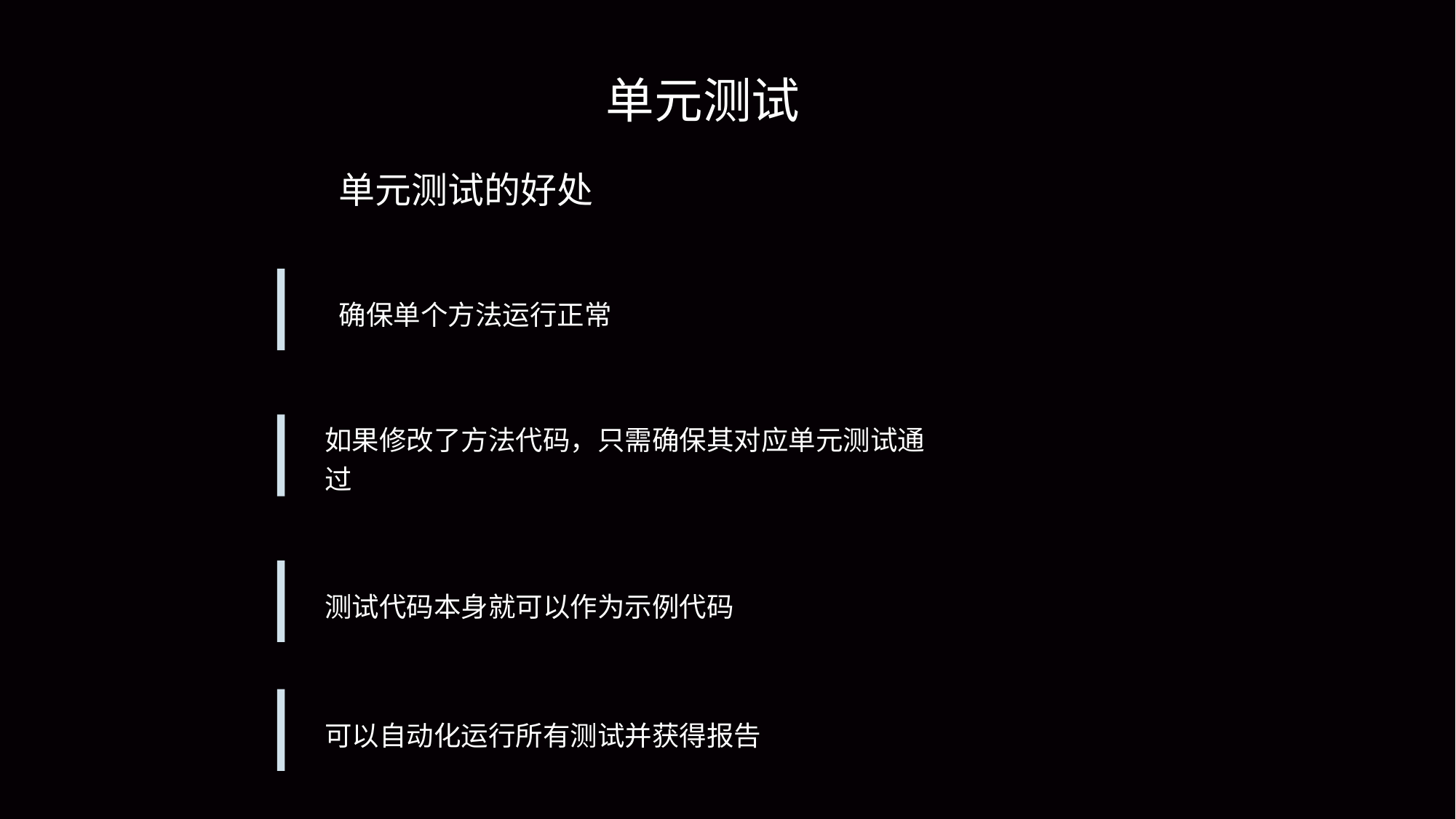

单元测试
单元测试的好处

确保单个方法运行正常
如果修改了方法代码，只需确保其对应单元测试通过

测试代码本身就可以作为示例代码

可以自动化运行所有测试并获得报告